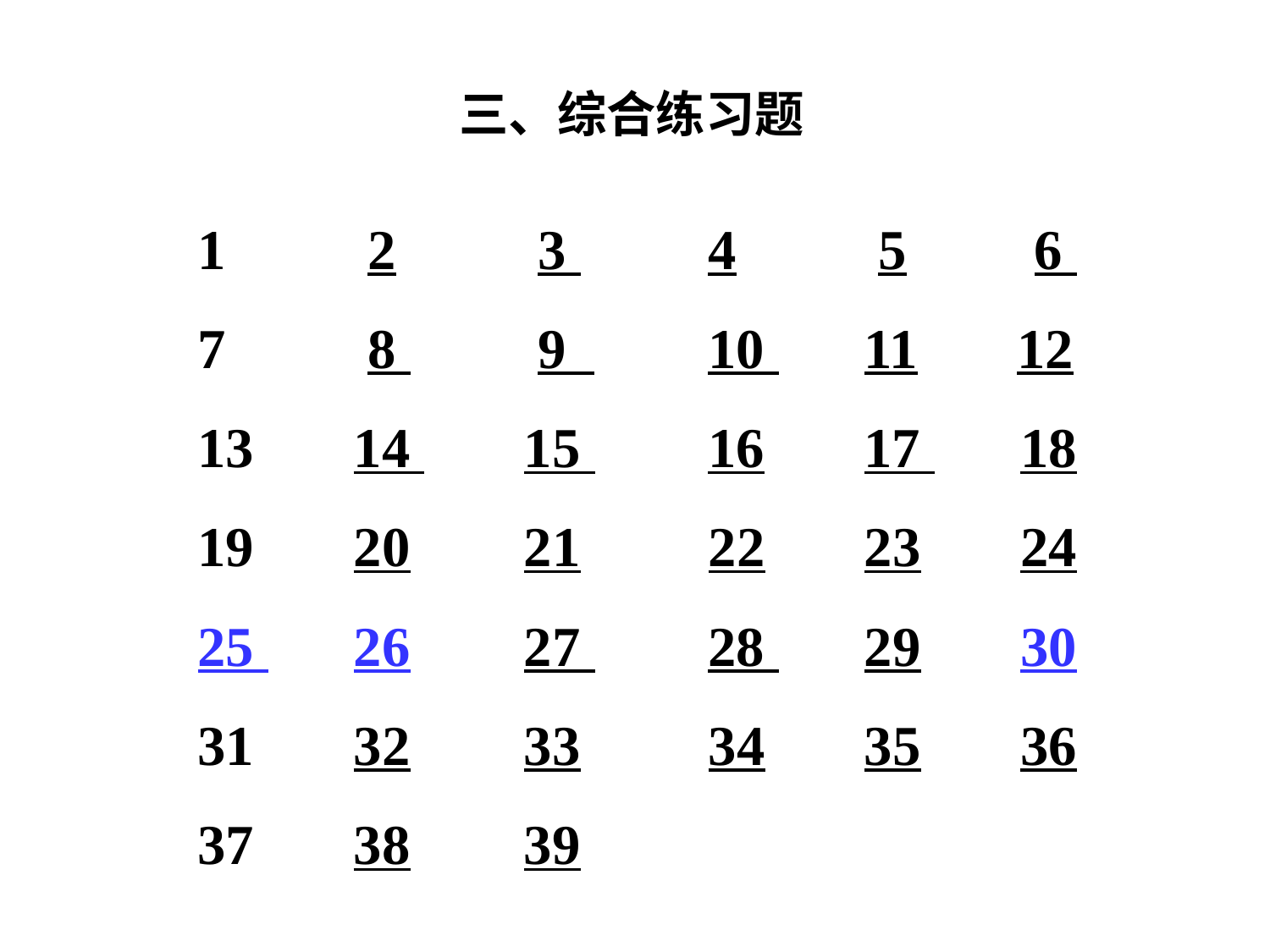

# 三、综合练习题
1          2          3          4          5         6
7          8          9          10       11       12
13       14        15         16       17       18
19       20        21         22       23       24
25       26        27         28       29       30
31       32        33         34       35       36
37       38        39
20